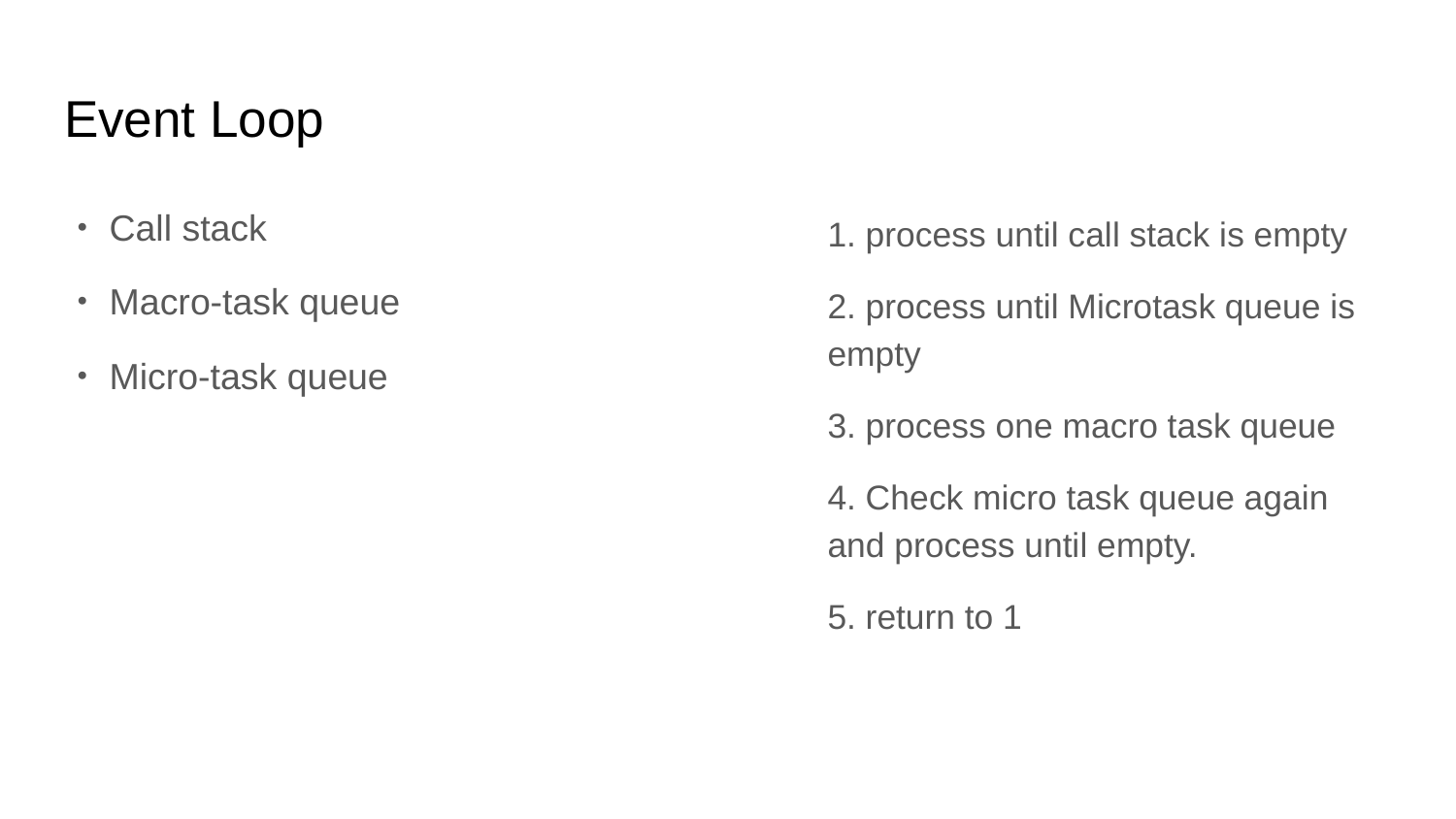

# Event Loop
・Call stack
・Macro-task queue
・Micro-task queue
1. process until call stack is empty
2. process until Microtask queue is empty
3. process one macro task queue
4. Check micro task queue again and process until empty.
5. return to 1